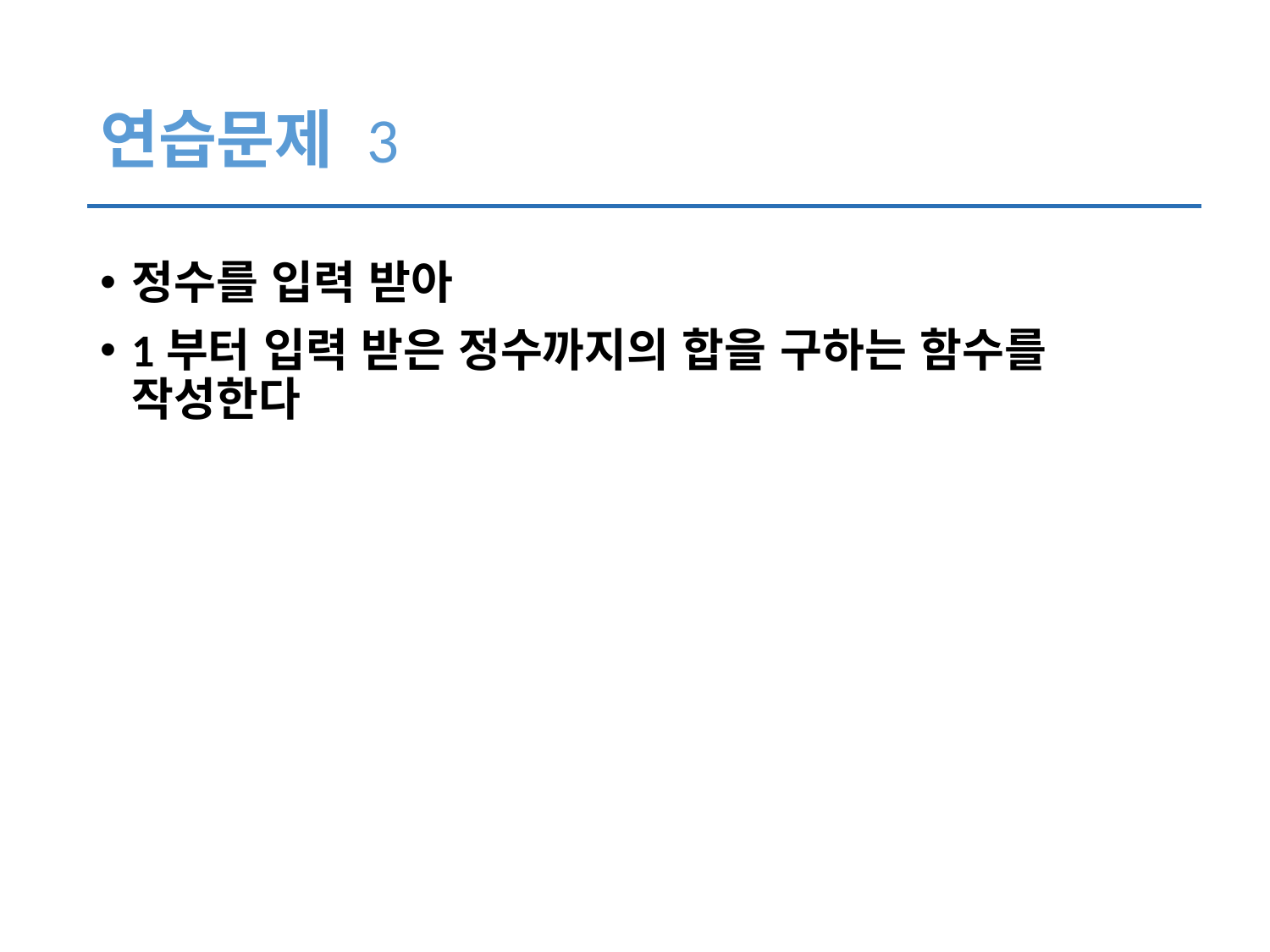

# 연습문제 3
정수를 입력 받아
1부터 입력 받은 정수까지의 합을 구하는 함수를 작성한다